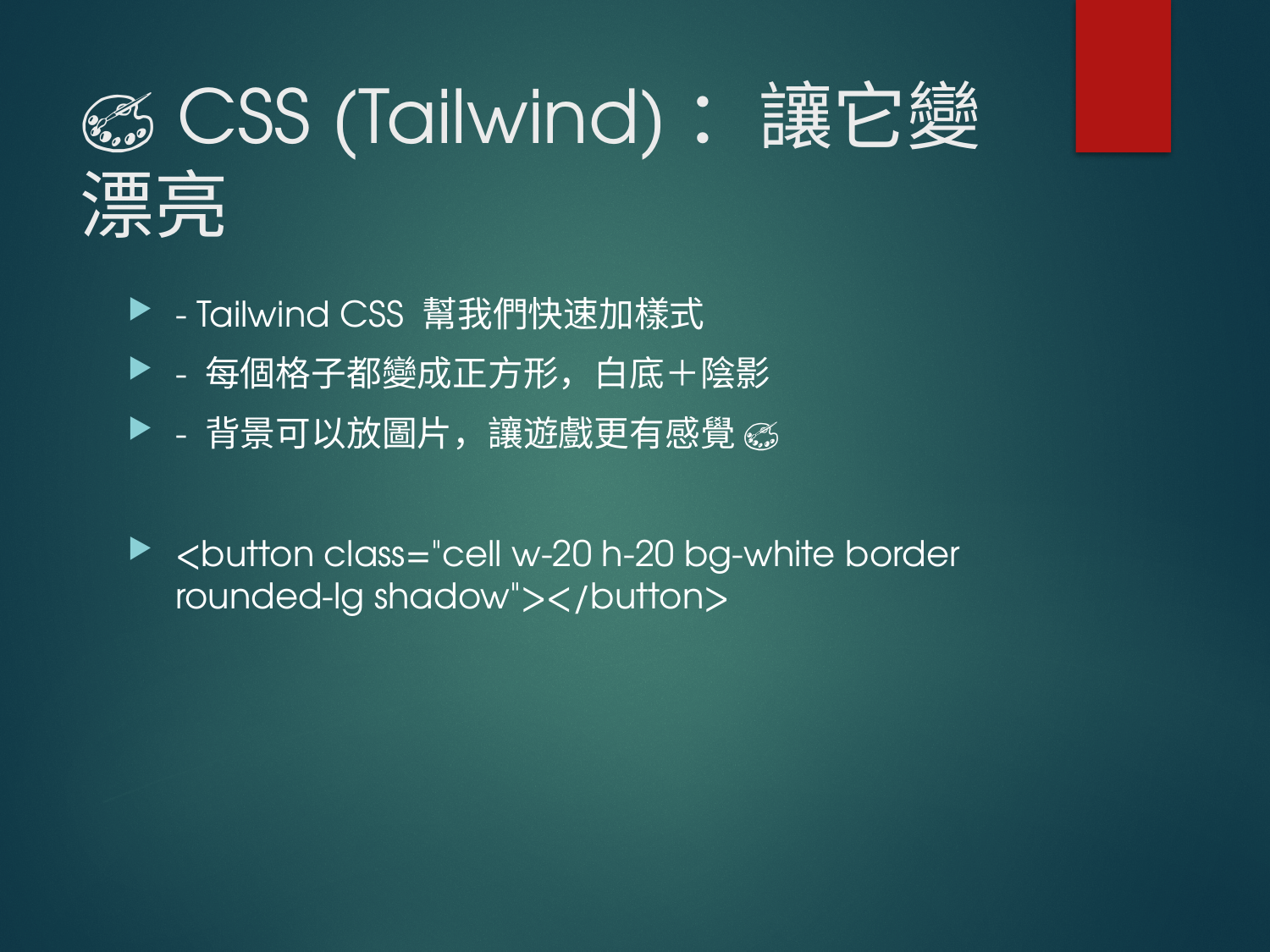

# 🎨 CSS (Tailwind)：讓它變漂亮
- Tailwind CSS 幫我們快速加樣式
- 每個格子都變成正方形，白底＋陰影
- 背景可以放圖片，讓遊戲更有感覺 🎨

<button class="cell w-20 h-20 bg-white border rounded-lg shadow"></button>